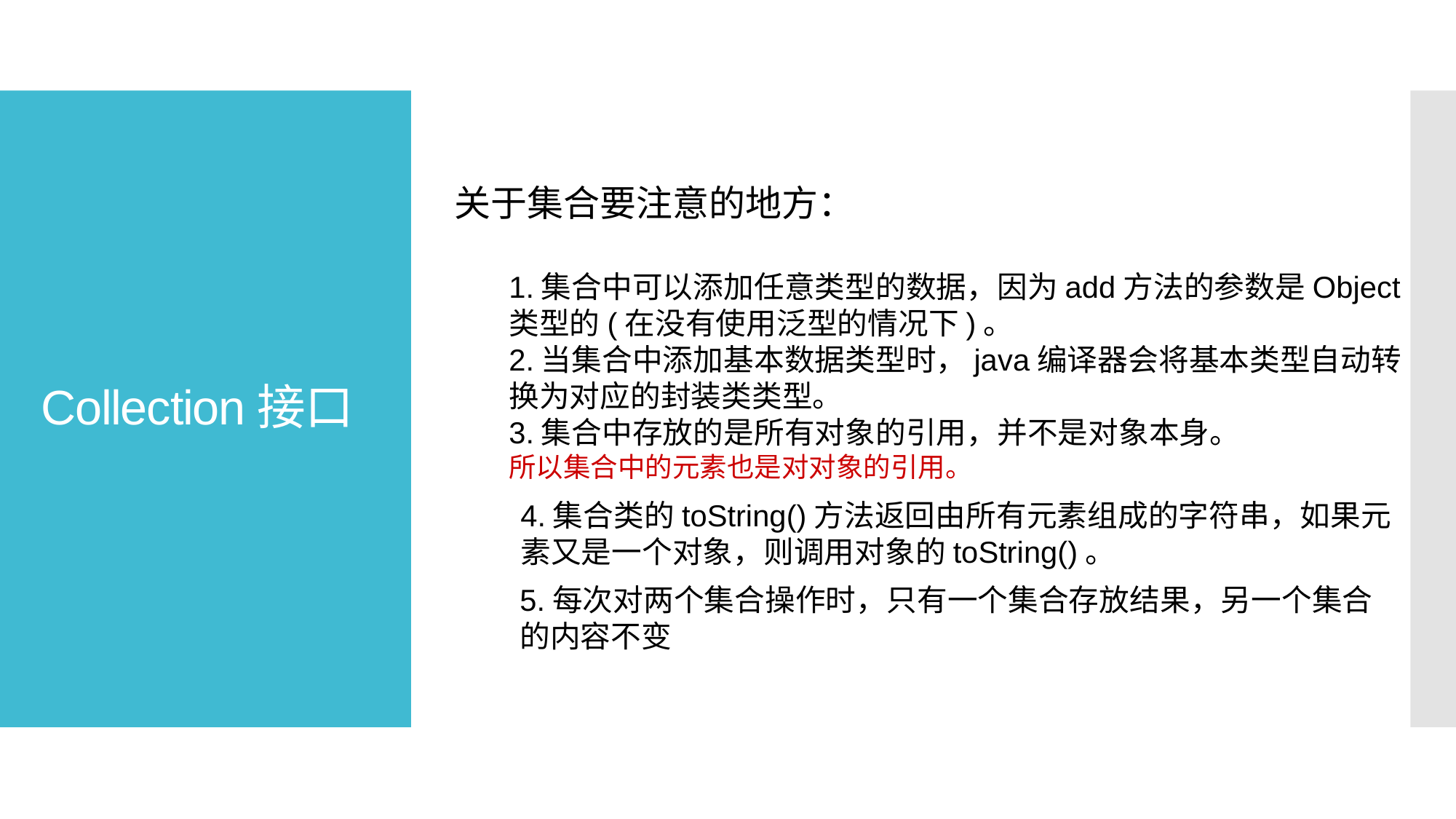

# Collection接口
关于集合要注意的地方：

1.集合中可以添加任意类型的数据，因为add方法的参数是Object
类型的(在没有使用泛型的情况下)。
2.当集合中添加基本数据类型时，java编译器会将基本类型自动转
换为对应的封装类类型。
3.集合中存放的是所有对象的引用，并不是对象本身。
所以集合中的元素也是对对象的引用。
4.集合类的toString()方法返回由所有元素组成的字符串，如果元素又是一个对象，则调用对象的toString()。
5.每次对两个集合操作时，只有一个集合存放结果，另一个集合的内容不变